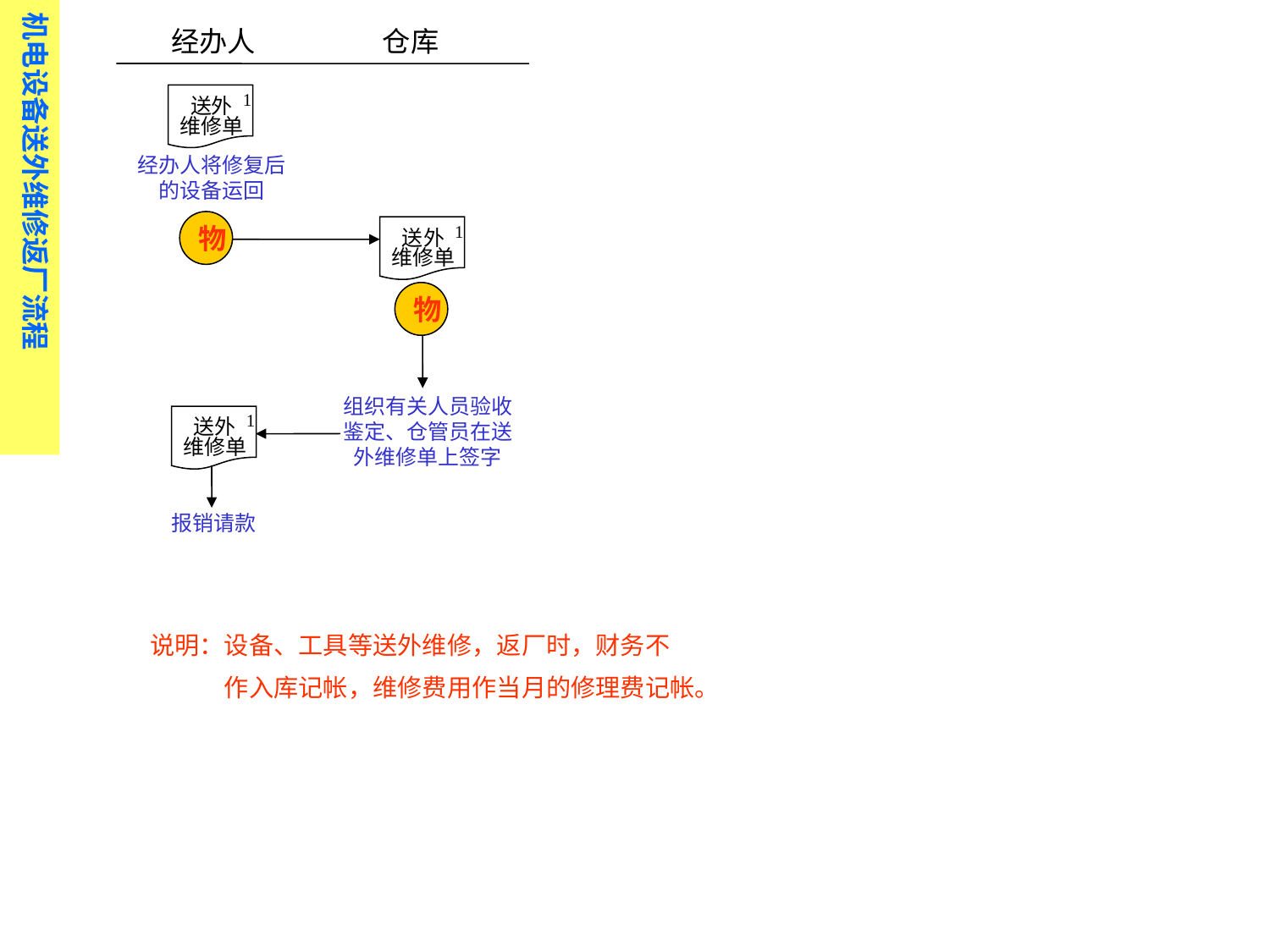

机电设备送外维修返厂流程
经办人                    仓库

1

送外 维修单
经办人将修复后的设备运回
 物
1

送外 维修单

 物

组织有关人员验收鉴定、仓管员在送外维修单上签字
1

送外 维修单

报销请款
说明：设备、工具等送外维修，返厂时，财务不
　　　作入库记帐，维修费用作当月的修理费记帐。
85